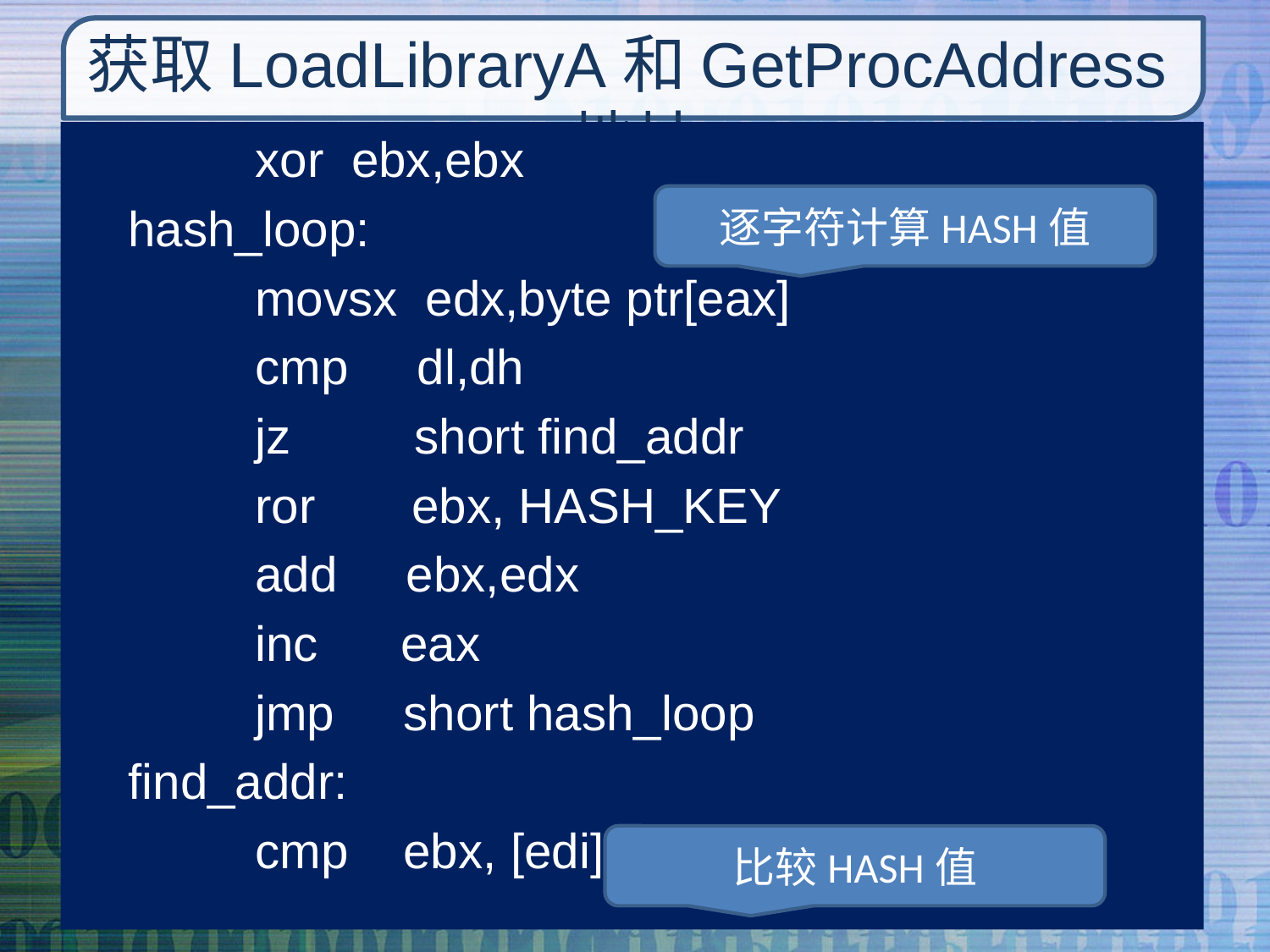

# 获取LoadLibraryA和GetProcAddress地址
		xor  ebx,ebx
	hash_loop:
		movsx  edx,byte ptr[eax]
		cmp     dl,dh
		jz         short find_addr
		ror       ebx, HASH_KEY
		add     ebx,edx
		inc      eax
		jmp     short hash_loop
	find_addr:
		cmp    ebx, [edi]

逐字符计算HASH值
比较HASH值